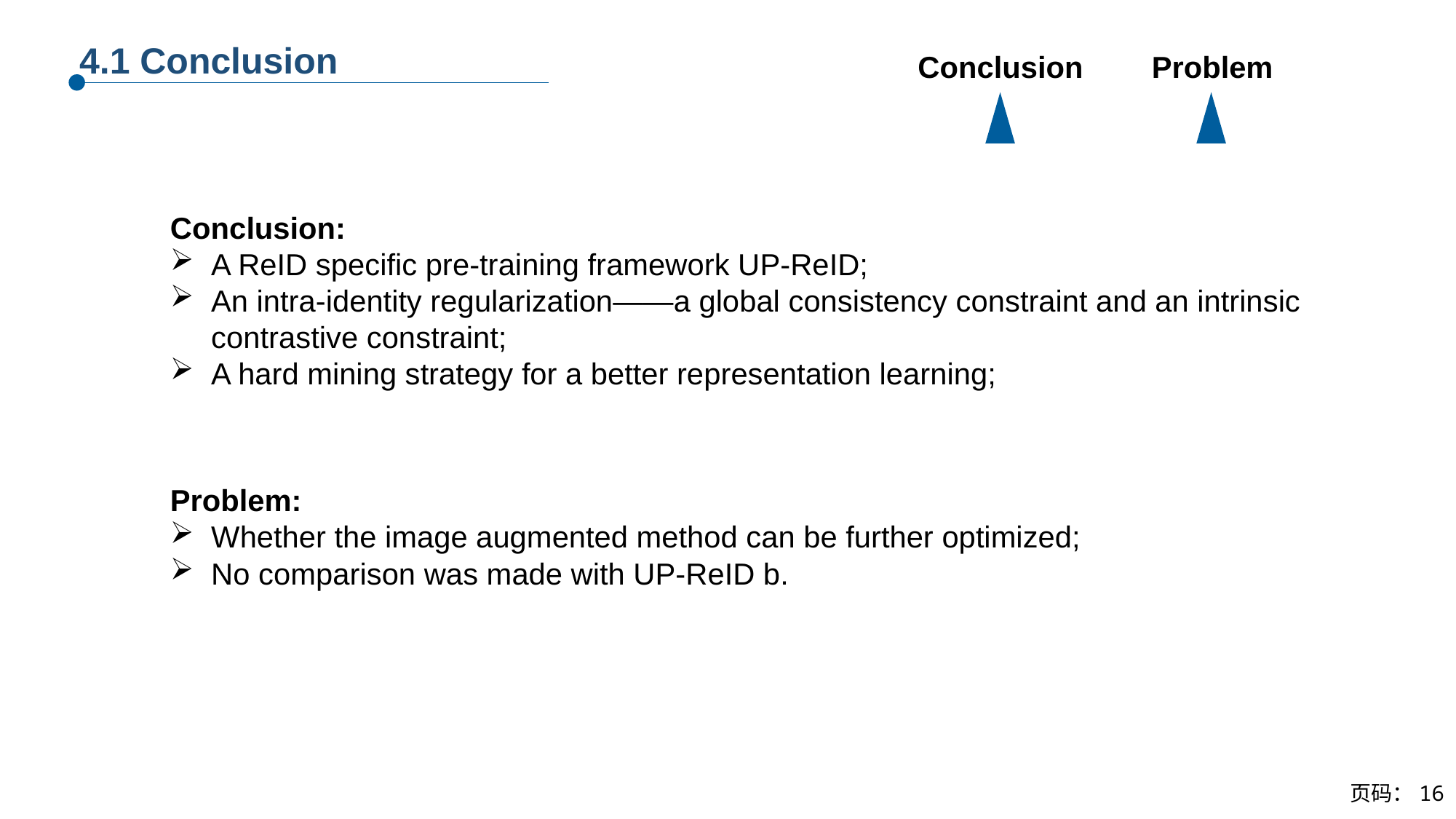

4.1 Conclusion

Conclusion
Problem

Conclusion:
A ReID specific pre-training framework UP-ReID;
An intra-identity regularization——a global consistency constraint and an intrinsic contrastive constraint;
A hard mining strategy for a better representation learning;
Problem:
Whether the image augmented method can be further optimized;
No comparison was made with UP-ReID b.
页码：16